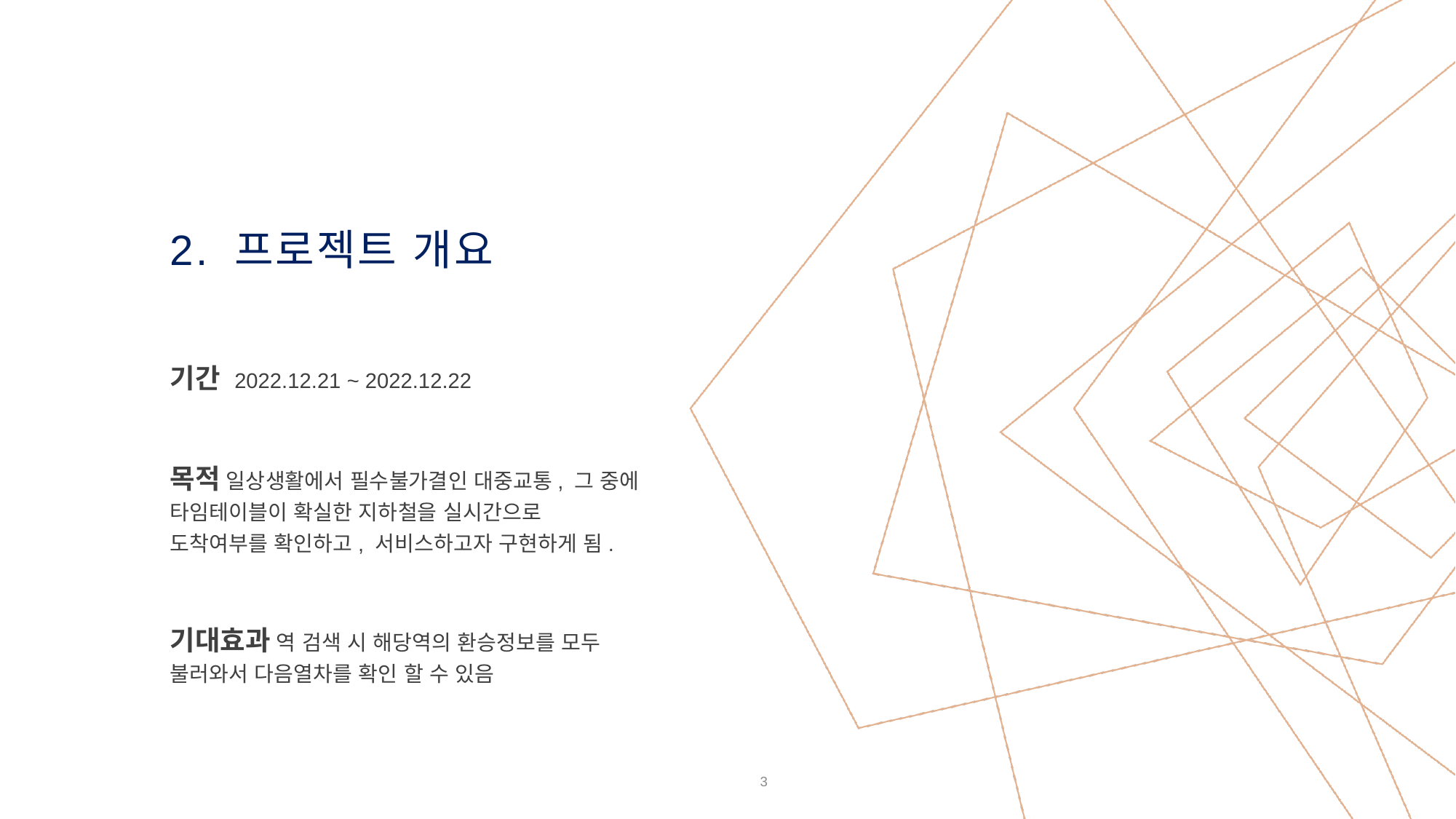

# 2. 프로젝트 개요
기간 2022.12.21 ~ 2022.12.22

목적 일상생활에서 필수불가결인 대중교통, 그 중에 타임테이블이 확실한 지하철을 실시간으로 도착여부를 확인하고, 서비스하고자 구현하게 됨.

기대효과 역 검색 시 해당역의 환승정보를 모두 불러와서 다음열차를 확인 할 수 있음

3